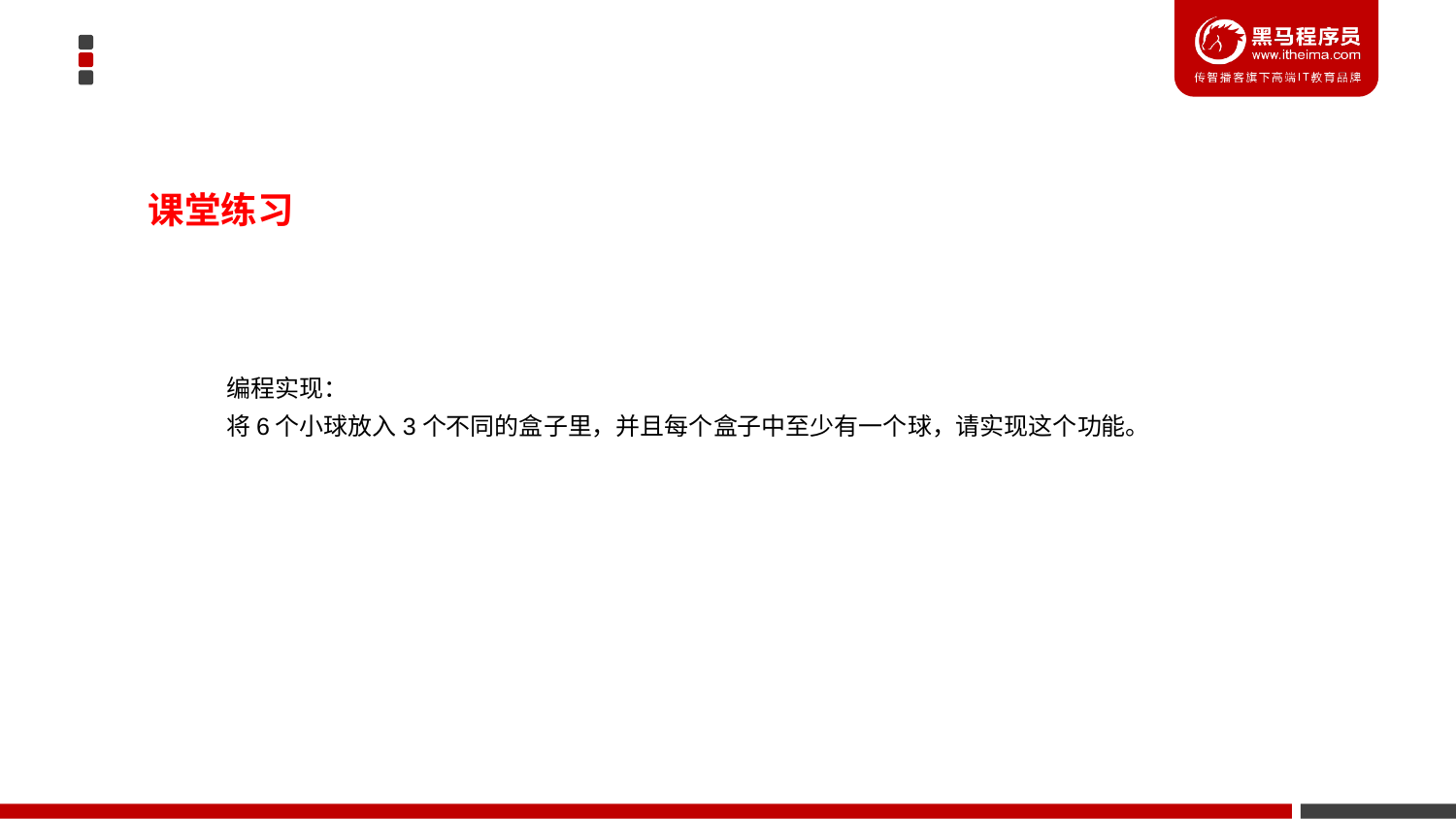

课堂练习
编程实现：
将6个小球放入3个不同的盒子里，并且每个盒子中至少有一个球，请实现这个功能。